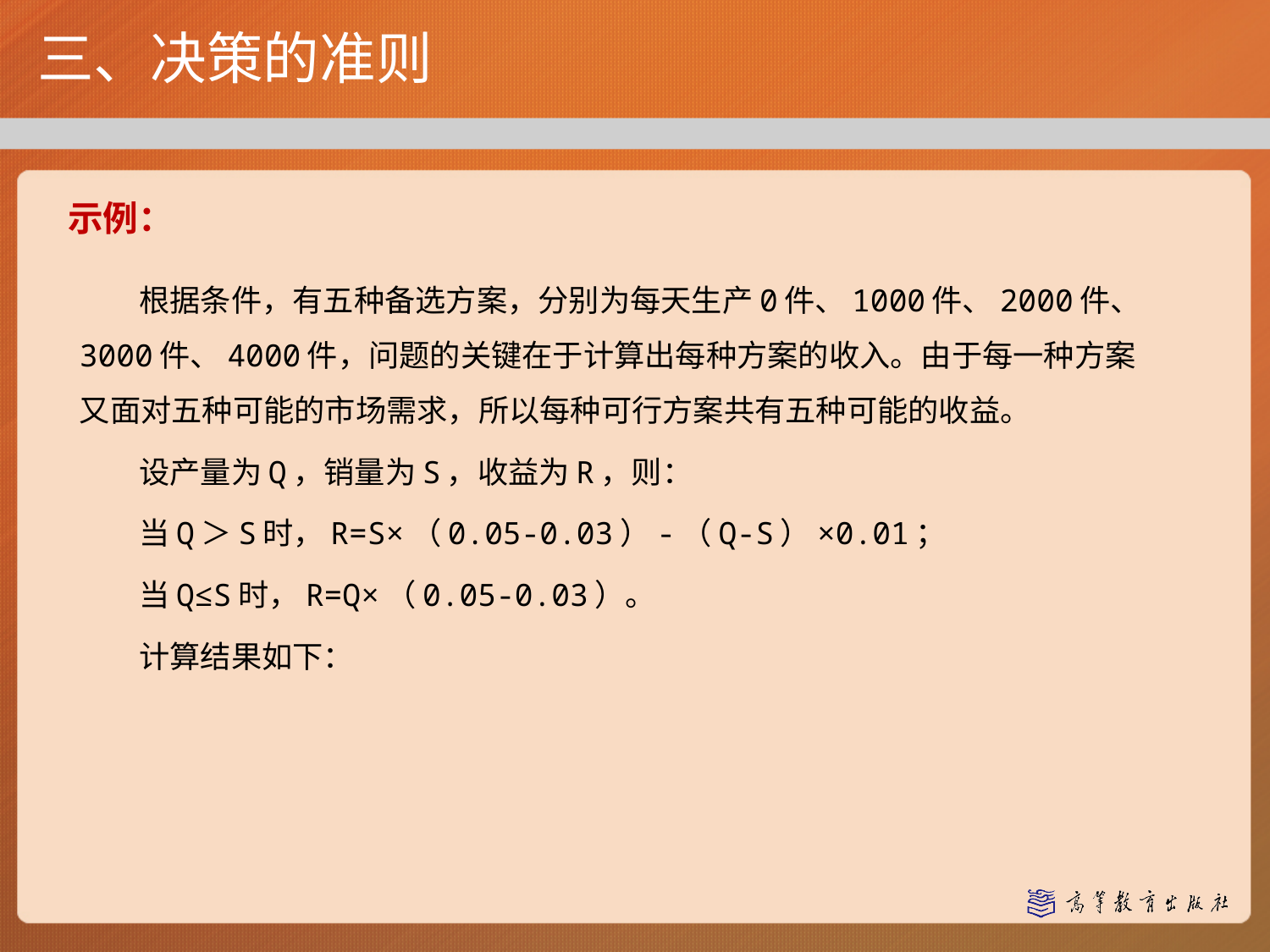

三、决策的准则
示例：
根据条件，有五种备选方案，分别为每天生产0件、1000件、2000件、3000件、4000件，问题的关键在于计算出每种方案的收入。由于每一种方案又面对五种可能的市场需求，所以每种可行方案共有五种可能的收益。
设产量为Q，销量为S，收益为R，则：
当Q＞S时，R=S×（0.05-0.03）-（Q-S）×0.01；
当Q≤S时，R=Q×（0.05-0.03）。
计算结果如下：